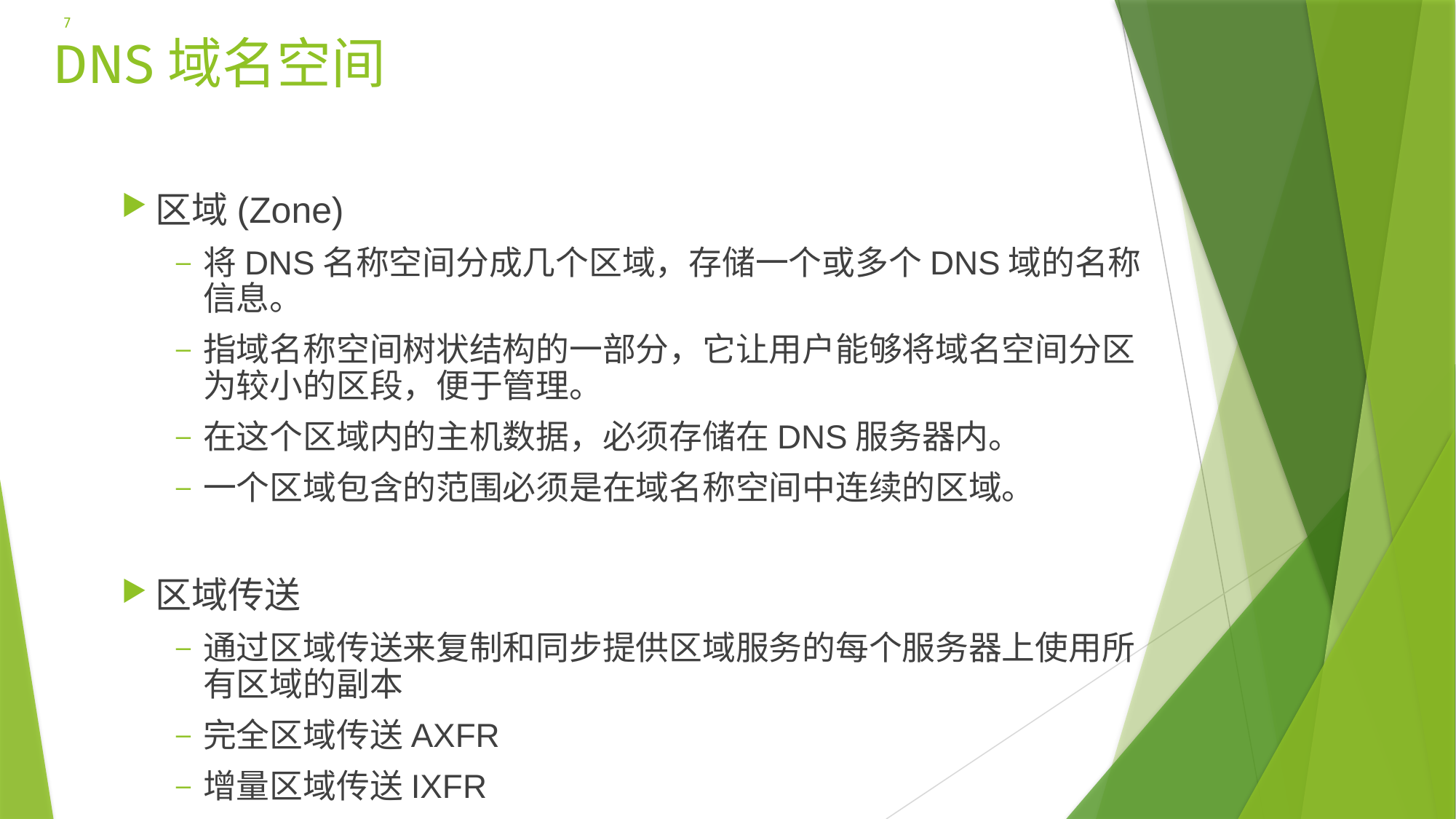

7
# DNS域名空间
区域(Zone)
将DNS名称空间分成几个区域，存储一个或多个DNS域的名称信息。
指域名称空间树状结构的一部分，它让用户能够将域名空间分区为较小的区段，便于管理。
在这个区域内的主机数据，必须存储在DNS服务器内。
一个区域包含的范围必须是在域名称空间中连续的区域。

区域传送
通过区域传送来复制和同步提供区域服务的每个服务器上使用所有区域的副本
完全区域传送AXFR
增量区域传送IXFR